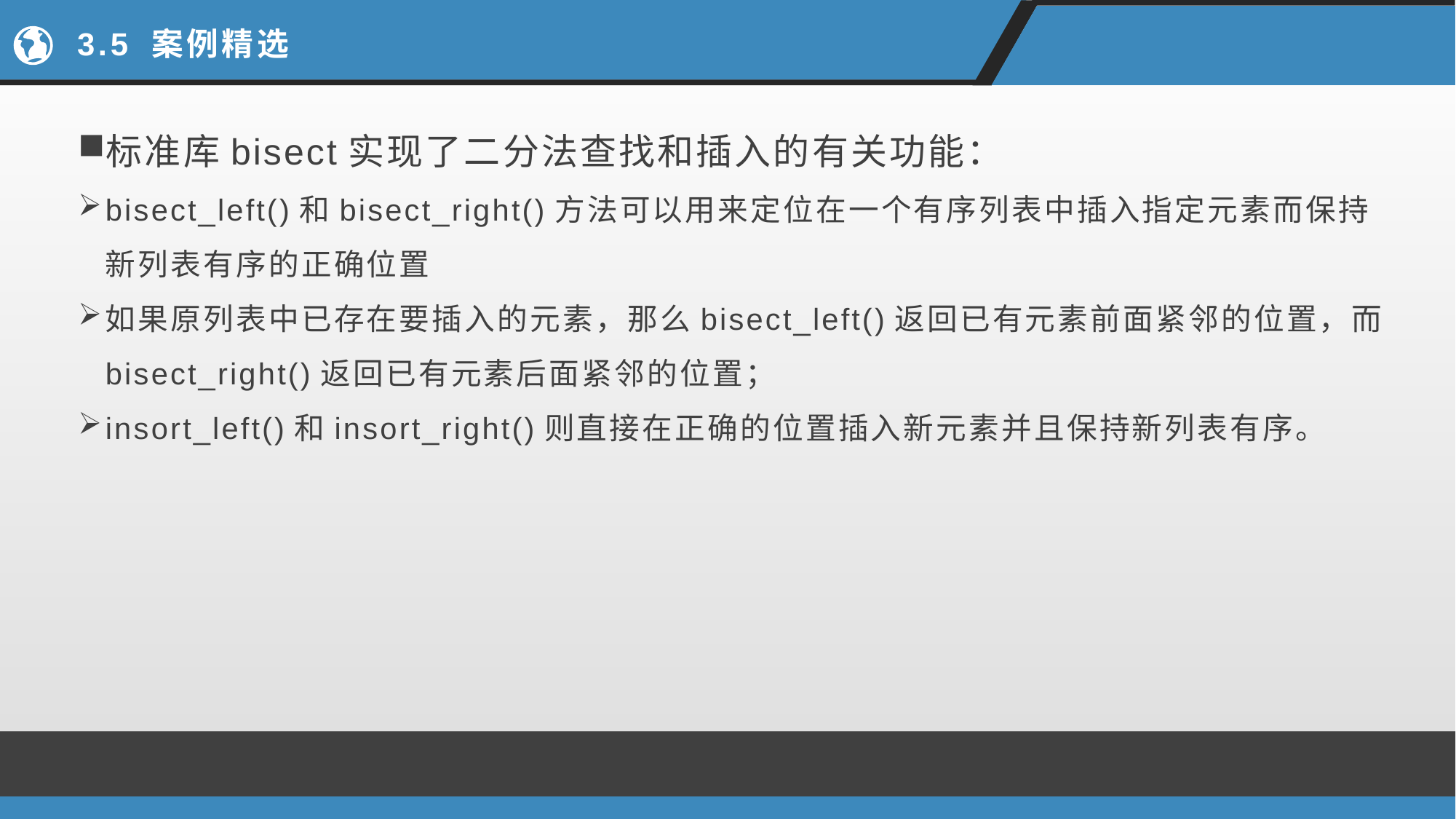

# 3.5 案例精选

标准库bisect实现了二分法查找和插入的有关功能：
bisect_left()和bisect_right()方法可以用来定位在一个有序列表中插入指定元素而保持新列表有序的正确位置
如果原列表中已存在要插入的元素，那么bisect_left()返回已有元素前面紧邻的位置，而bisect_right()返回已有元素后面紧邻的位置；
insort_left()和insort_right()则直接在正确的位置插入新元素并且保持新列表有序。